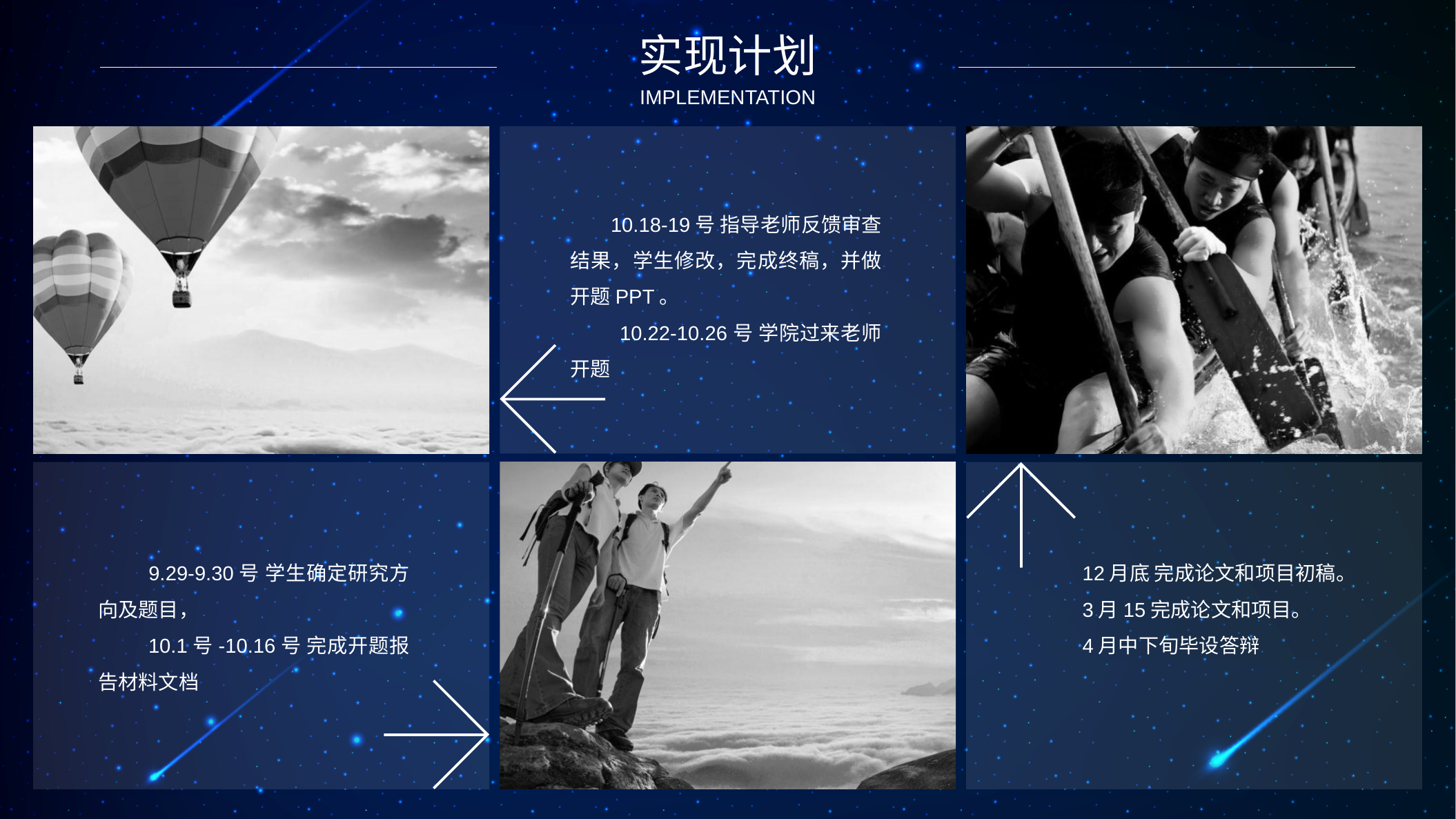

实现计划
IMPLEMENTATION

       10.18-19号 指导老师反馈审查结果，学生修改，完成终稿，并做开题PPT。
        10.22-10.26号 学院过来老师开题

        9.29-9.30号 学生确定研究方向及题目，
        10.1号-10.16号 完成开题报告材料文档
       12月底 完成论文和项目初稿。
       3月15完成论文和项目。
       4月中下旬毕设答辩